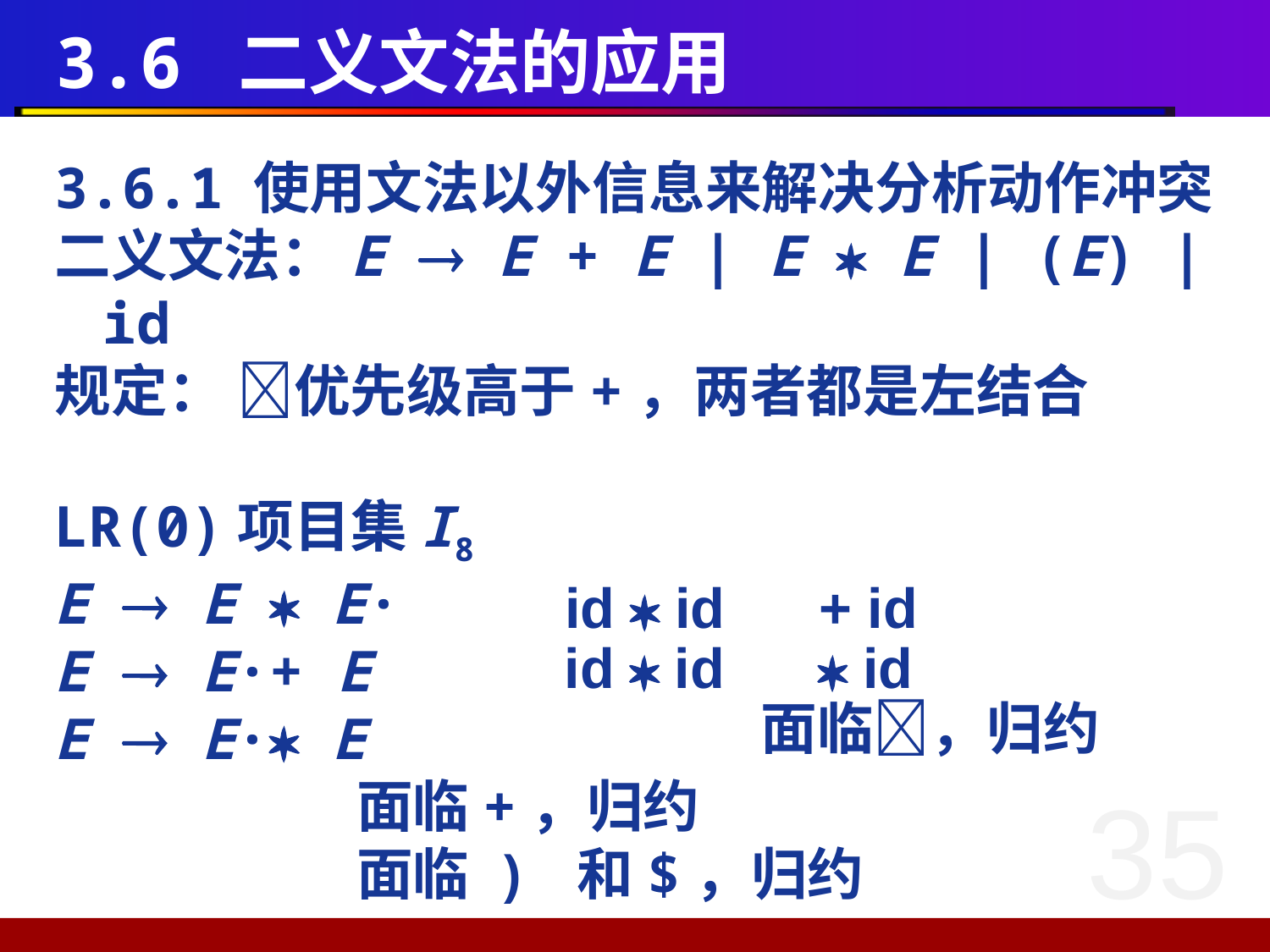

# 3.6  二义文法的应用
3.6.1 使用文法以外信息来解决分析动作冲突
二义文法：E → E + E | E ∗ E | (E) | id
规定： ∗优先级高于+，两者都是左结合

LR(0)项目集I8
E → E ∗ E·
E → E·+ E
E → E·∗ E
			面临+，归约
			面临 ) 和$，归约
id ∗ id 	+ id
id ∗ id 	∗ id
面临∗，归约
35